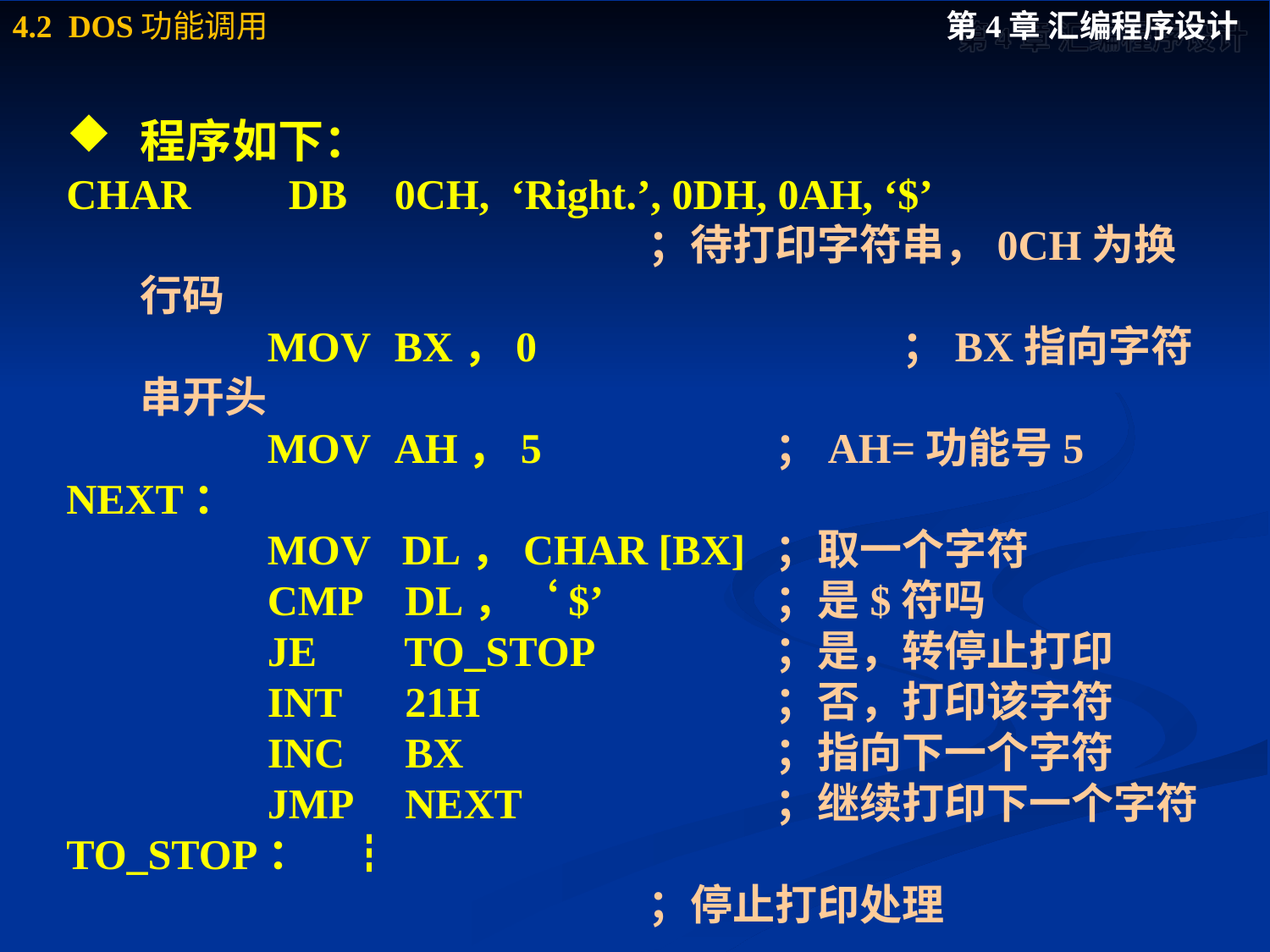

程序如下：
CHAR	  DB	0CH,  ‘Right.’, 0DH, 0AH, ‘$’
					；待打印字符串，0CH为换行码
		MOV	BX，0	  		；BX指向字符串开头
		MOV	AH，5		；AH=功能号5
NEXT：
		MOV   DL，CHAR [BX]	；取一个字符
		CMP	 DL，‘$’		；是$符吗
		JE	 TO_STOP		；是，转停止打印
		INT	 21H			；否，打印该字符
		INC	 BX			；指向下一个字符
		JMP 	 NEXT		；继续打印下一个字符
TO_STOP：    ┇											；停止打印处理